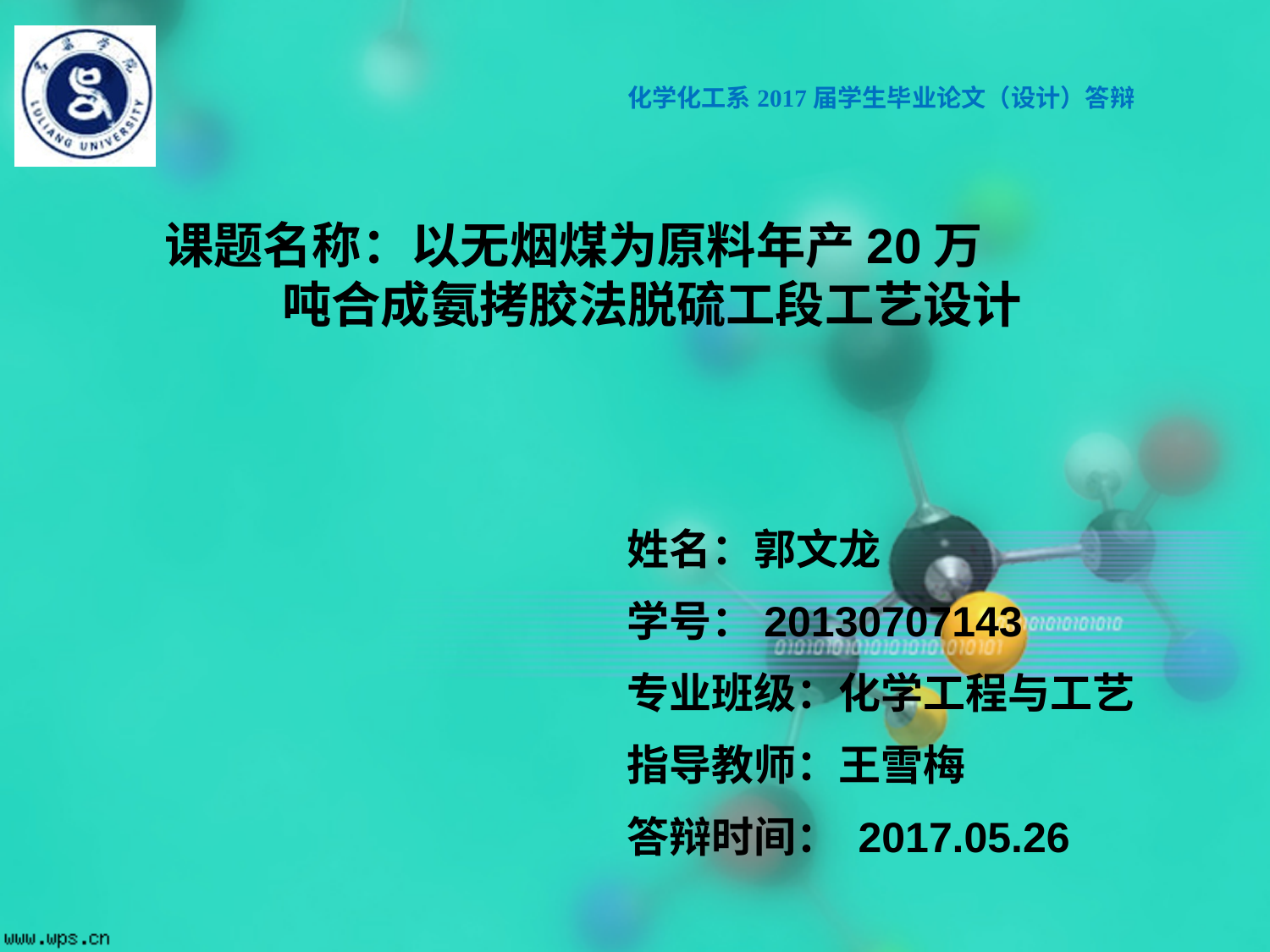

课题名称：以无烟煤为原料年产20万               吨合成氨拷胶法脱硫工段工艺设计
姓名：郭文龙
学号：20130707143
专业班级：化学工程与工艺
指导教师：王雪梅
答辩时间： 2017.05.26